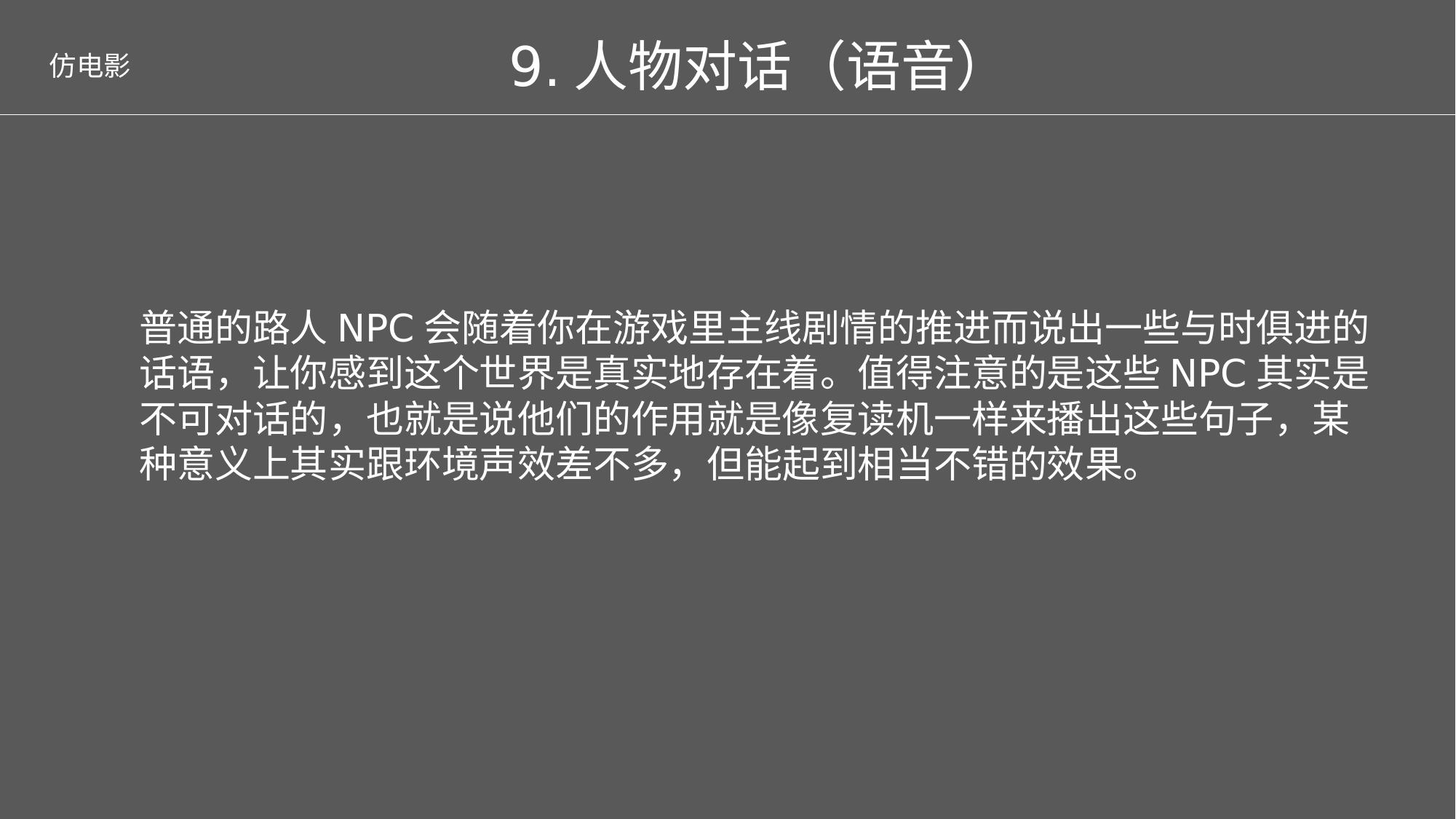

9.人物对话（语音）
仿电影
普通的路人NPC会随着你在游戏里主线剧情的推进而说出一些与时俱进的话语，让你感到这个世界是真实地存在着。值得注意的是这些NPC其实是不可对话的，也就是说他们的作用就是像复读机一样来播出这些句子，某种意义上其实跟环境声效差不多，但能起到相当不错的效果。